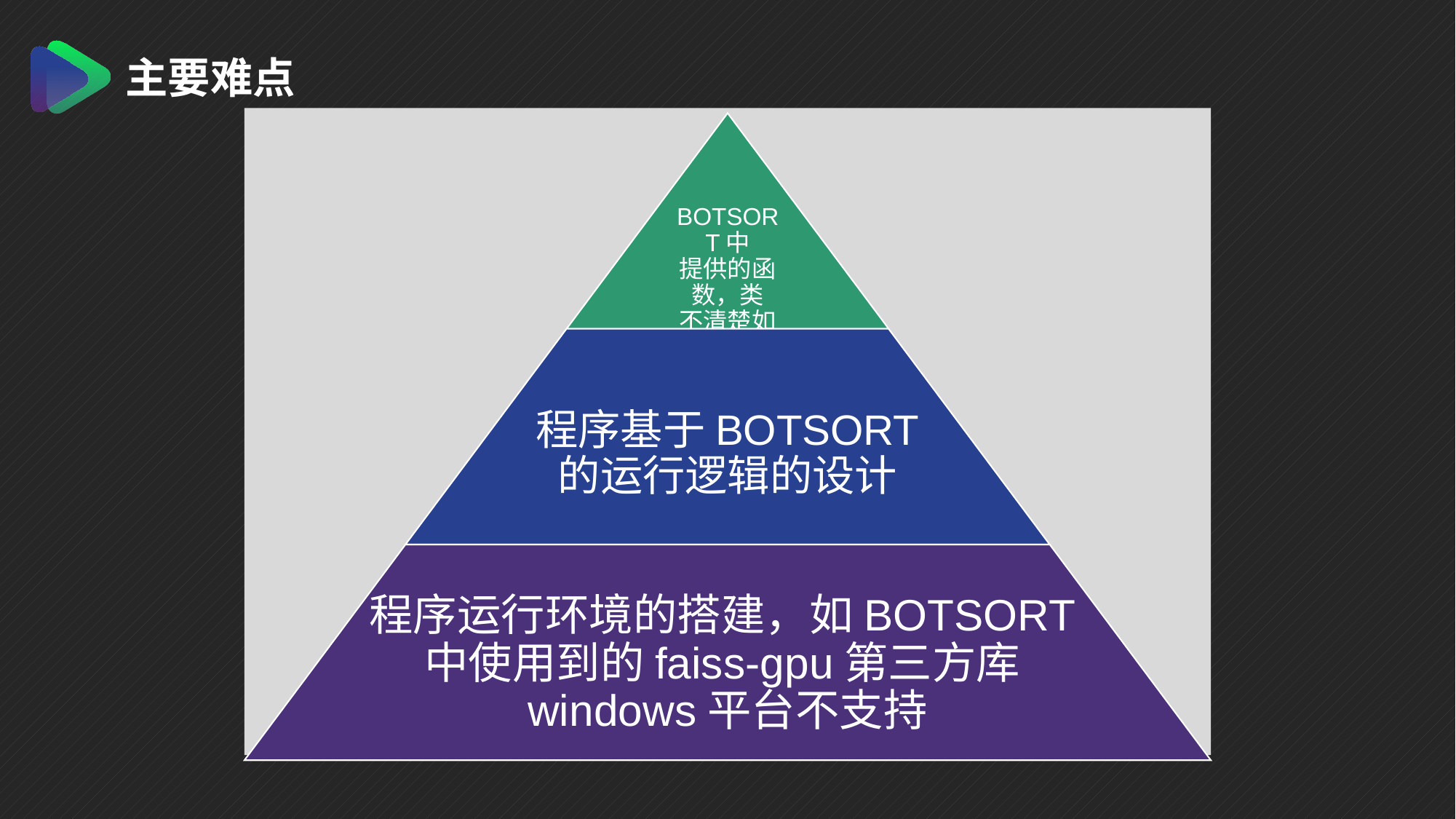

主要难点

BOTSORT中
提供的函数，类
不清楚如何使用
程序基于BOTSORT
的运行逻辑的设计
程序运行环境的搭建，如BOTSORT中使用到的faiss-gpu第三方库windows平台不支持